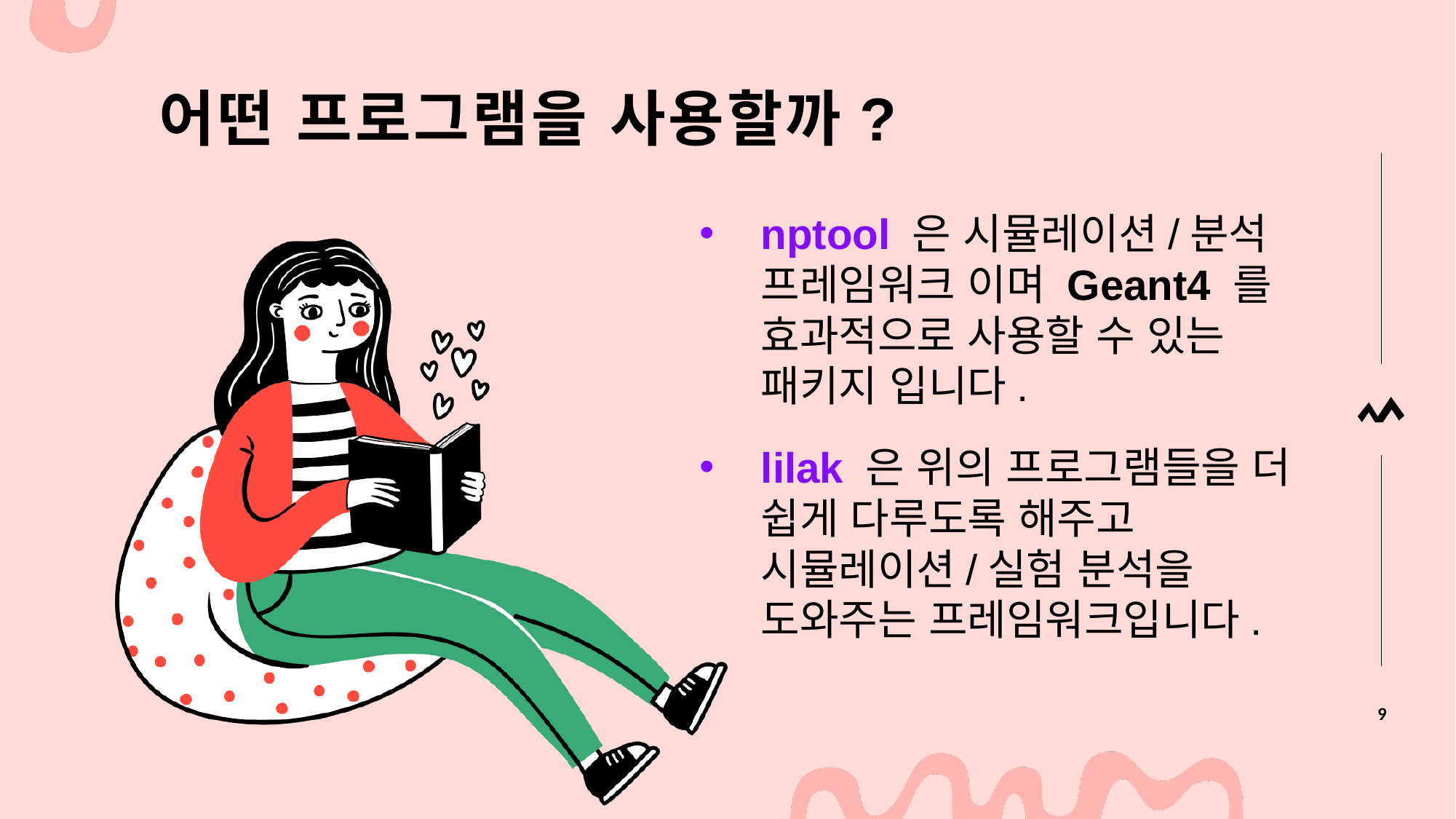

# 어떤 프로그램을 사용할까?
nptool 은 시뮬레이션/분석 프레임워크 이며 Geant4 를 효과적으로 사용할 수 있는 패키지 입니다.
lilak 은 위의 프로그램들을 더 쉽게 다루도록 해주고 시뮬레이션/실험 분석을 도와주는 프레임워크입니다.

9